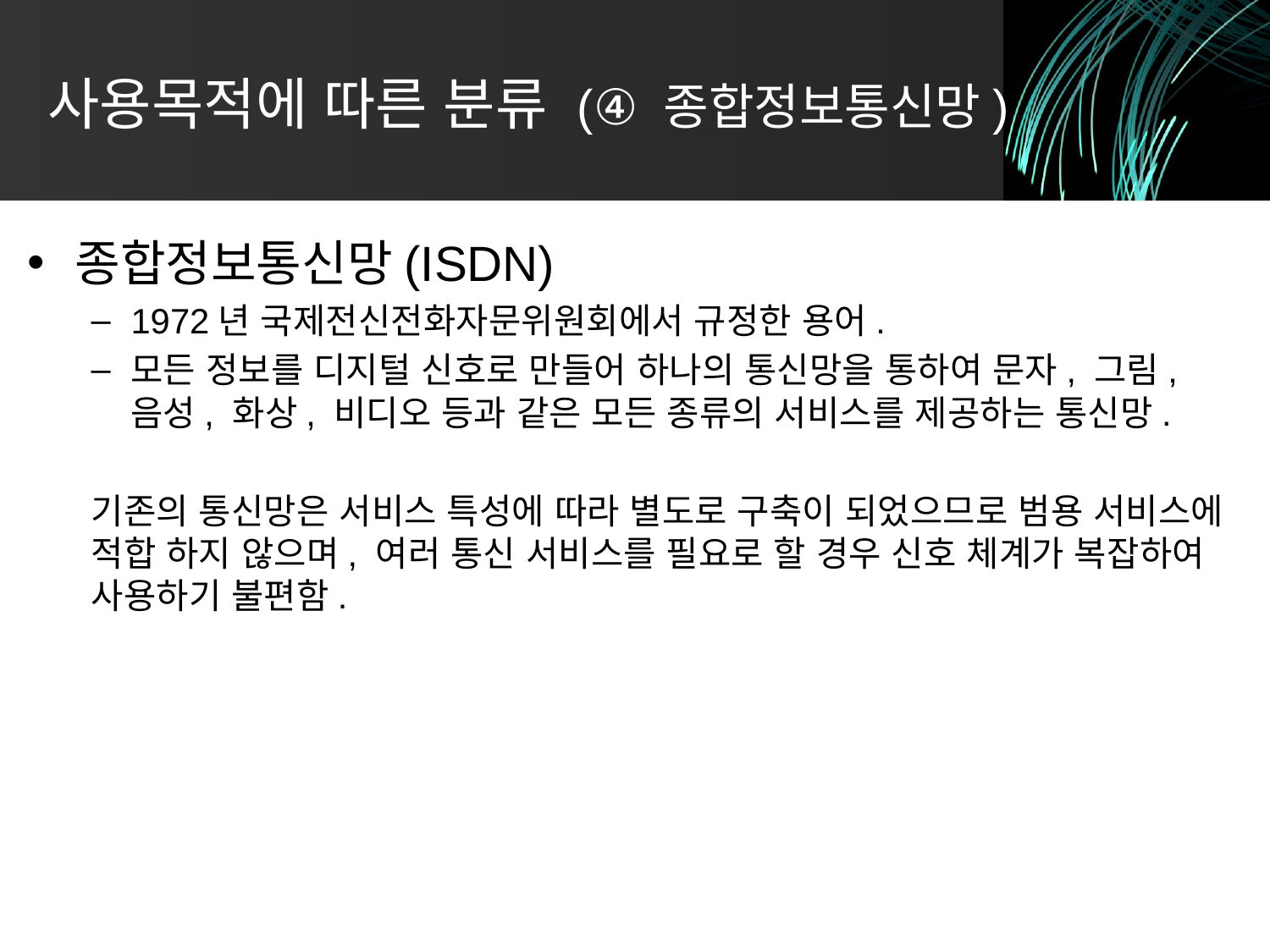

# 사용목적에 따른 분류 (④ 종합정보통신망)
종합정보통신망(ISDN)
1972년 국제전신전화자문위원회에서 규정한 용어.
모든 정보를 디지털 신호로 만들어 하나의 통신망을 통하여 문자, 그림, 음성, 화상, 비디오 등과 같은 모든 종류의 서비스를 제공하는 통신망.

기존의 통신망은 서비스 특성에 따라 별도로 구축이 되었으므로 범용 서비스에 적합 하지 않으며, 여러 통신 서비스를 필요로 할 경우 신호 체계가 복잡하여 사용하기 불편함.